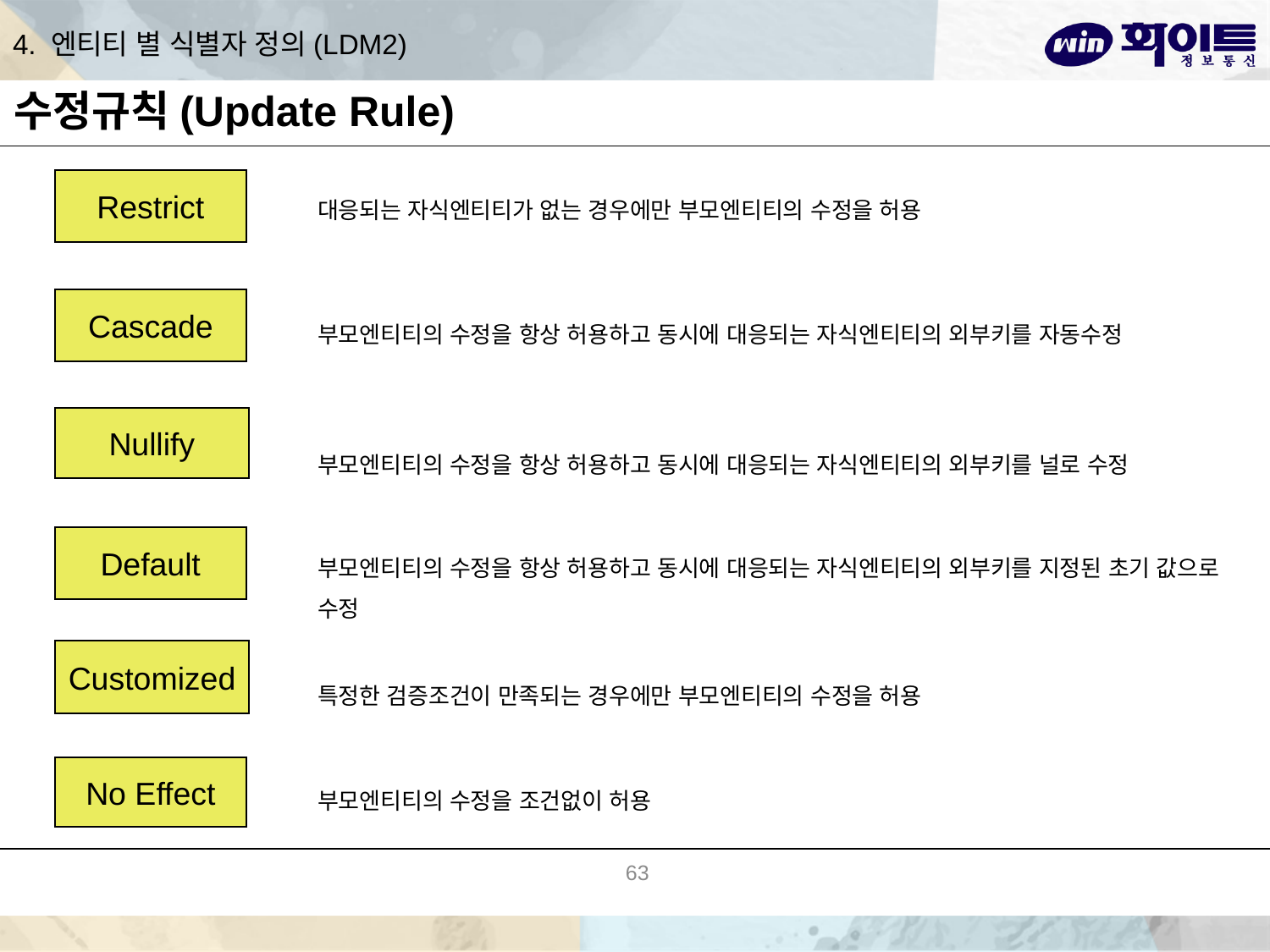

# 4. 엔티티 별 식별자 정의(LDM2)
수정규칙(Update Rule)
Restrict
대응되는 자식엔티티가 없는 경우에만 부모엔티티의 수정을 허용

부모엔티티의 수정을 항상 허용하고 동시에 대응되는 자식엔티티의 외부키를 자동수정

부모엔티티의 수정을 항상 허용하고 동시에 대응되는 자식엔티티의 외부키를 널로 수정

부모엔티티의 수정을 항상 허용하고 동시에 대응되는 자식엔티티의 외부키를 지정된 초기 값으로 수정

특정한 검증조건이 만족되는 경우에만 부모엔티티의 수정을 허용

부모엔티티의 수정을 조건없이 허용
Cascade
Nullify
Default
Customized
No Effect
63